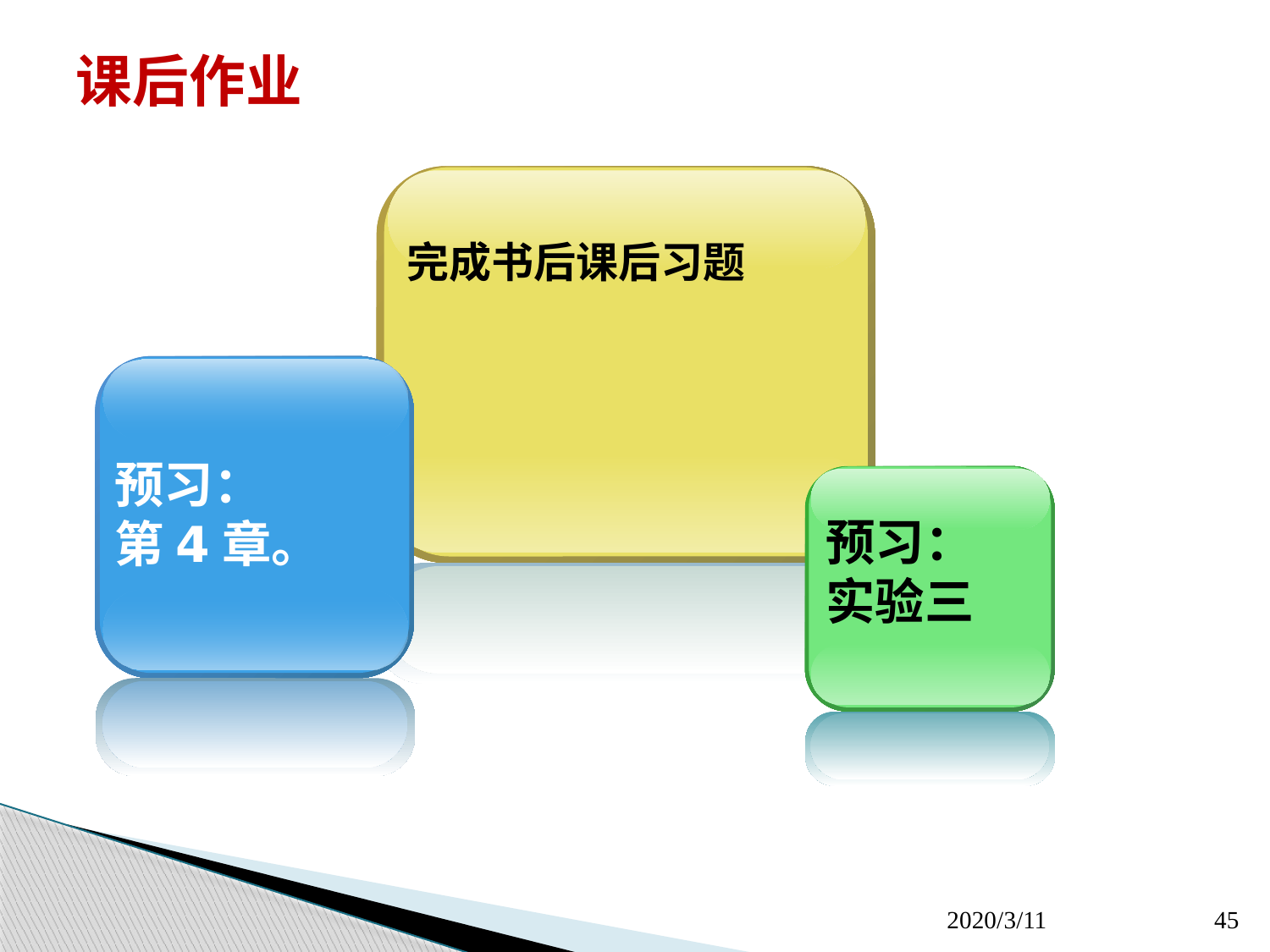

# 课后作业

完成书后课后习题

预习：
第4章。

预习：
实验三

2020/3/11
45